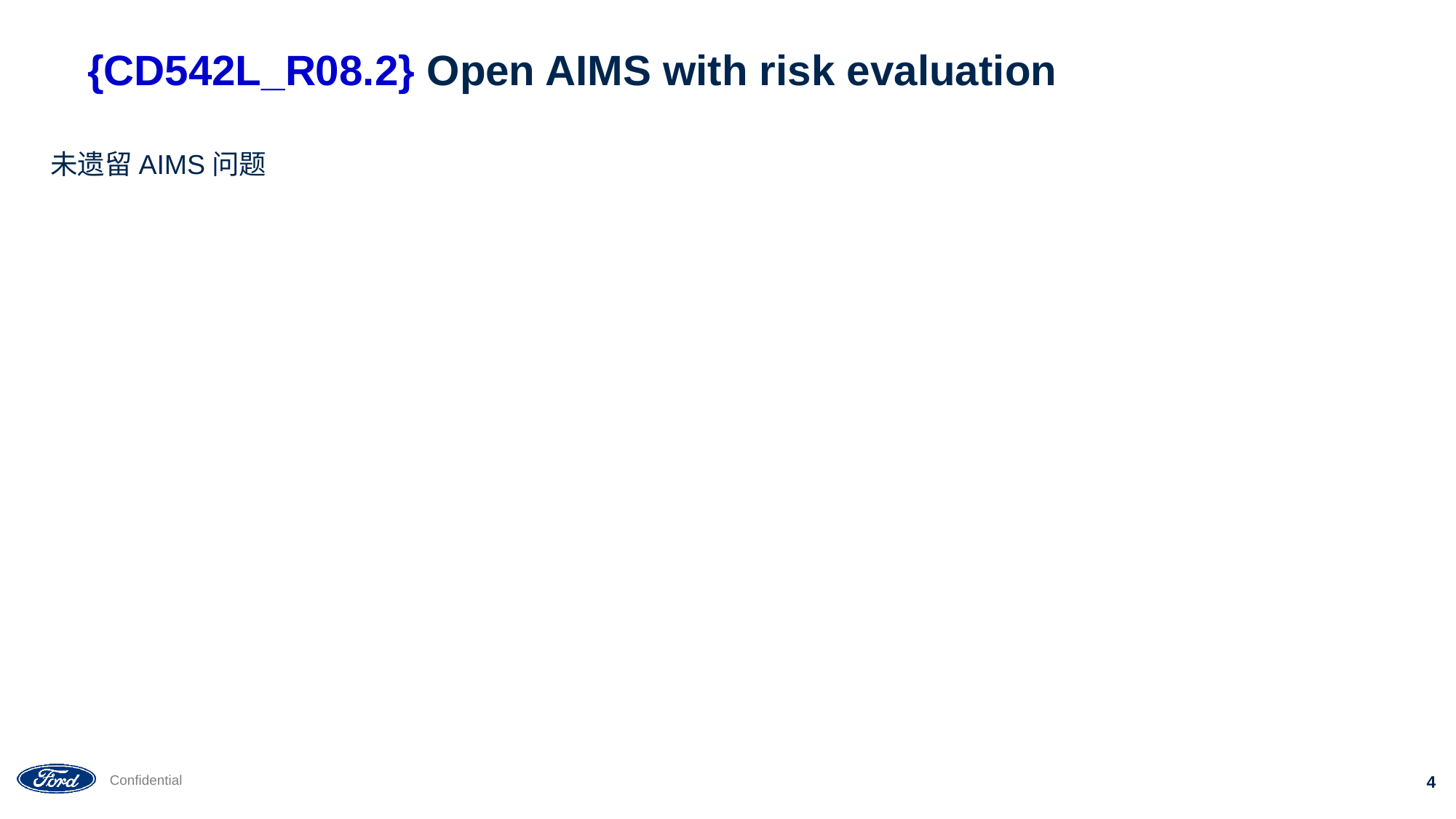

# {CD542L_R08.2} Open AIMS with risk evaluation
未遗留AIMS问题